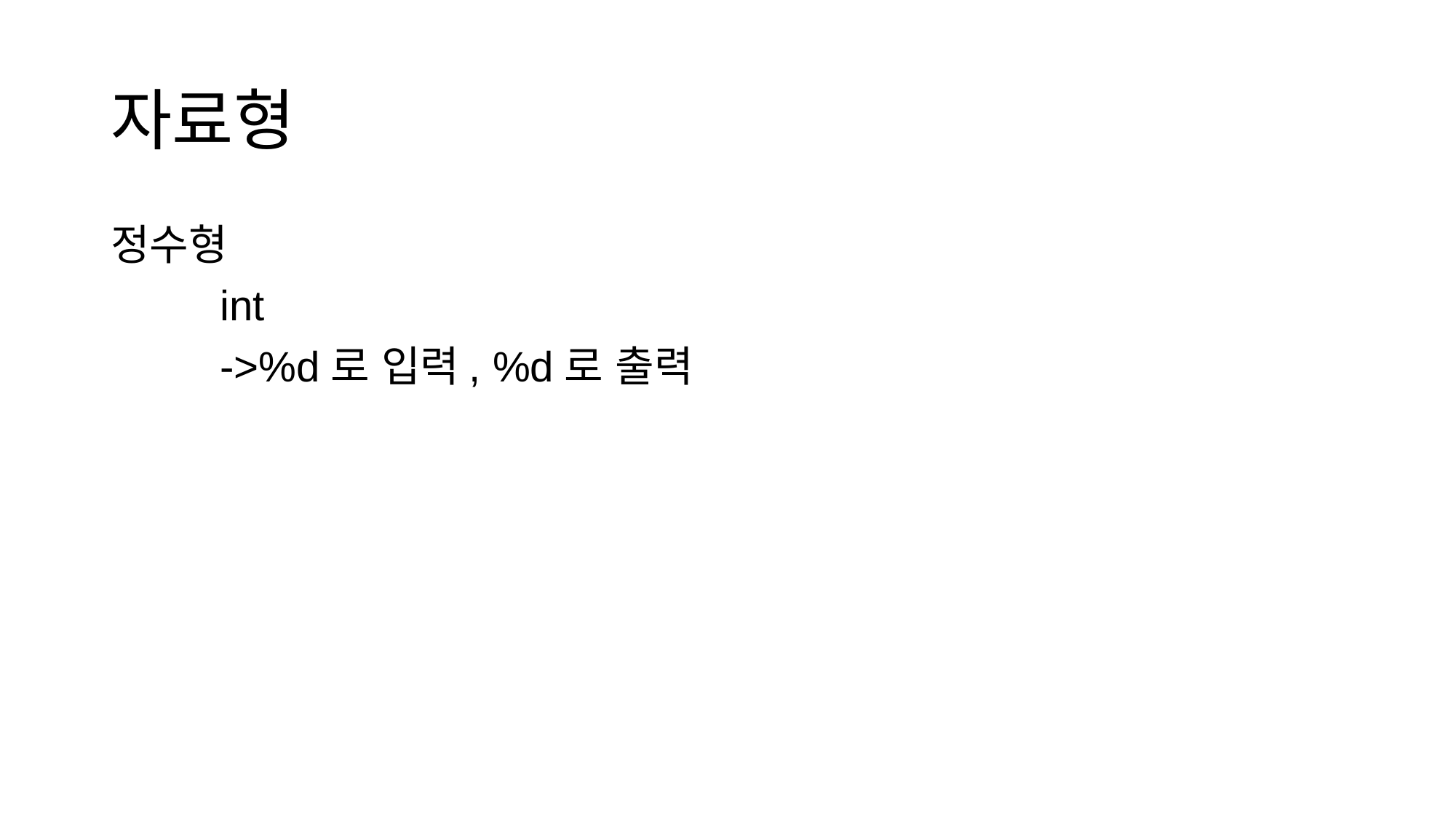

# 자료형
정수형
	int
	->%d로 입력, %d로 출력